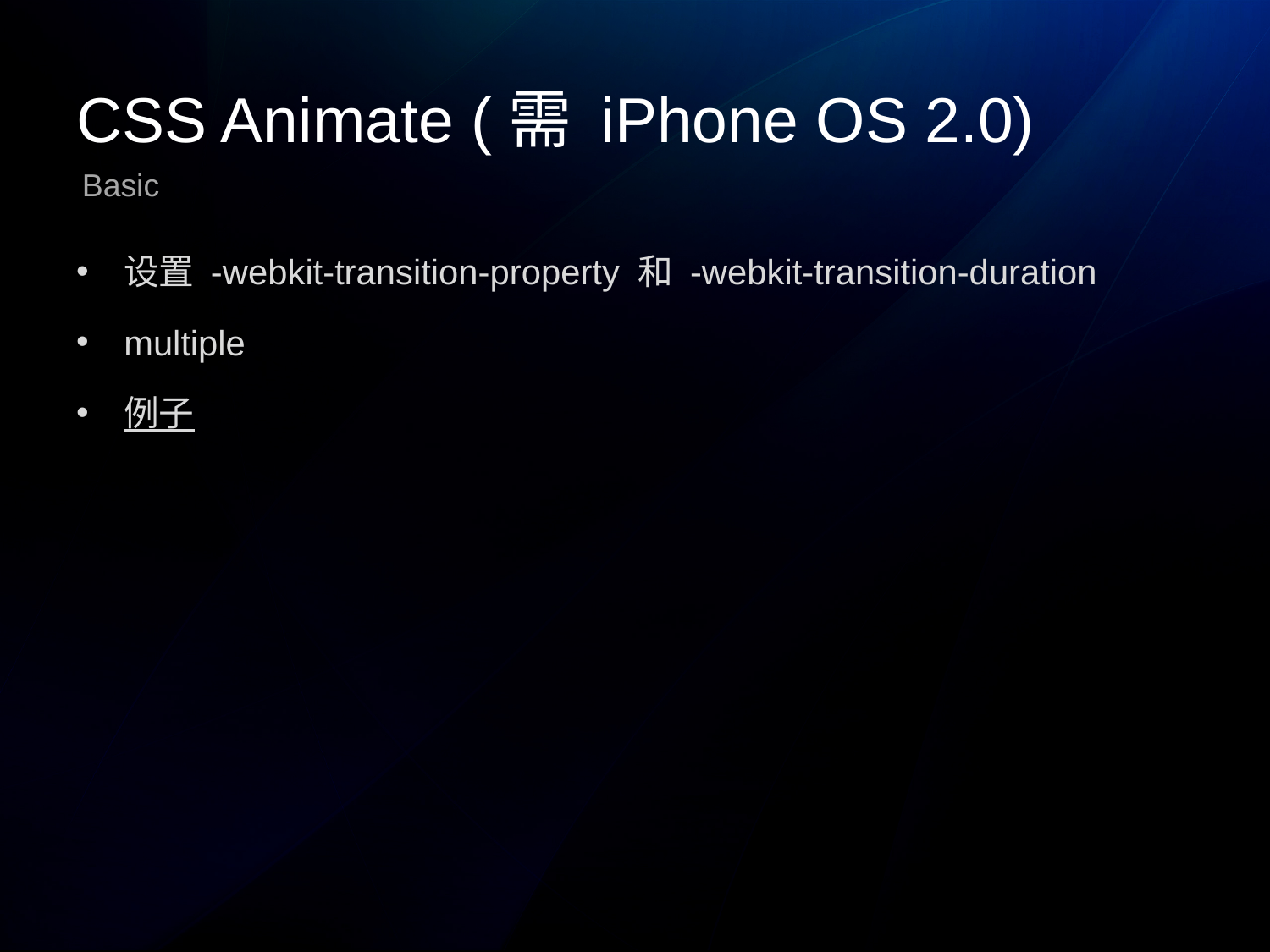

# CSS Animate (需 iPhone OS 2.0)
Basic
设置 -webkit-transition-property 和 -webkit-transition-duration
multiple
例子